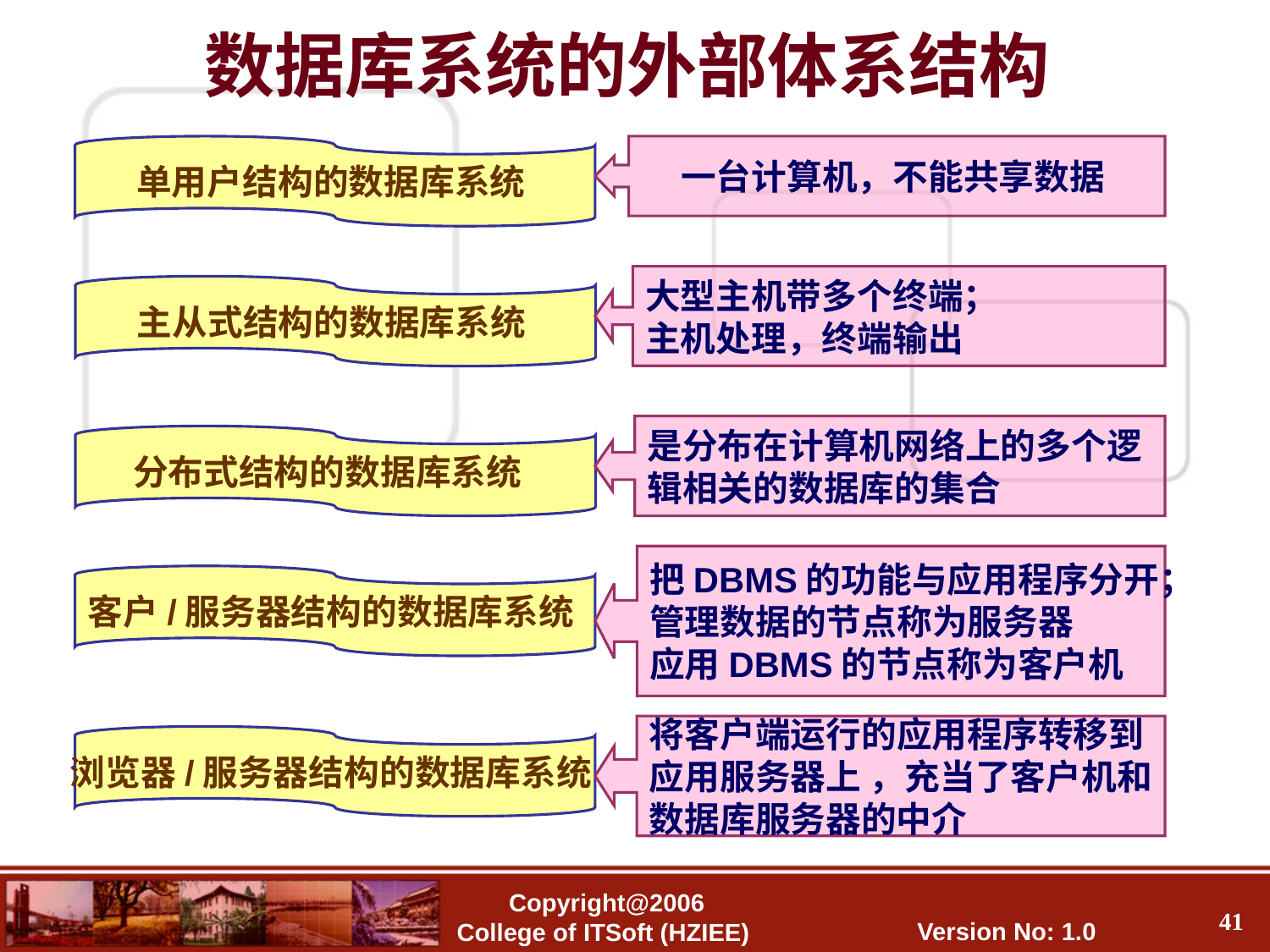

# 数据库系统的外部体系结构
单用户结构的数据库系统
一台计算机，不能共享数据
大型主机带多个终端；
主机处理，终端输出
主从式结构的数据库系统
是分布在计算机网络上的多个逻
辑相关的数据库的集合
分布式结构的数据库系统
把DBMS的功能与应用程序分开；
管理数据的节点称为服务器
应用DBMS的节点称为客户机
客户/服务器结构的数据库系统
将客户端运行的应用程序转移到
应用服务器上 ，充当了客户机和
数据库服务器的中介
浏览器/服务器结构的数据库系统